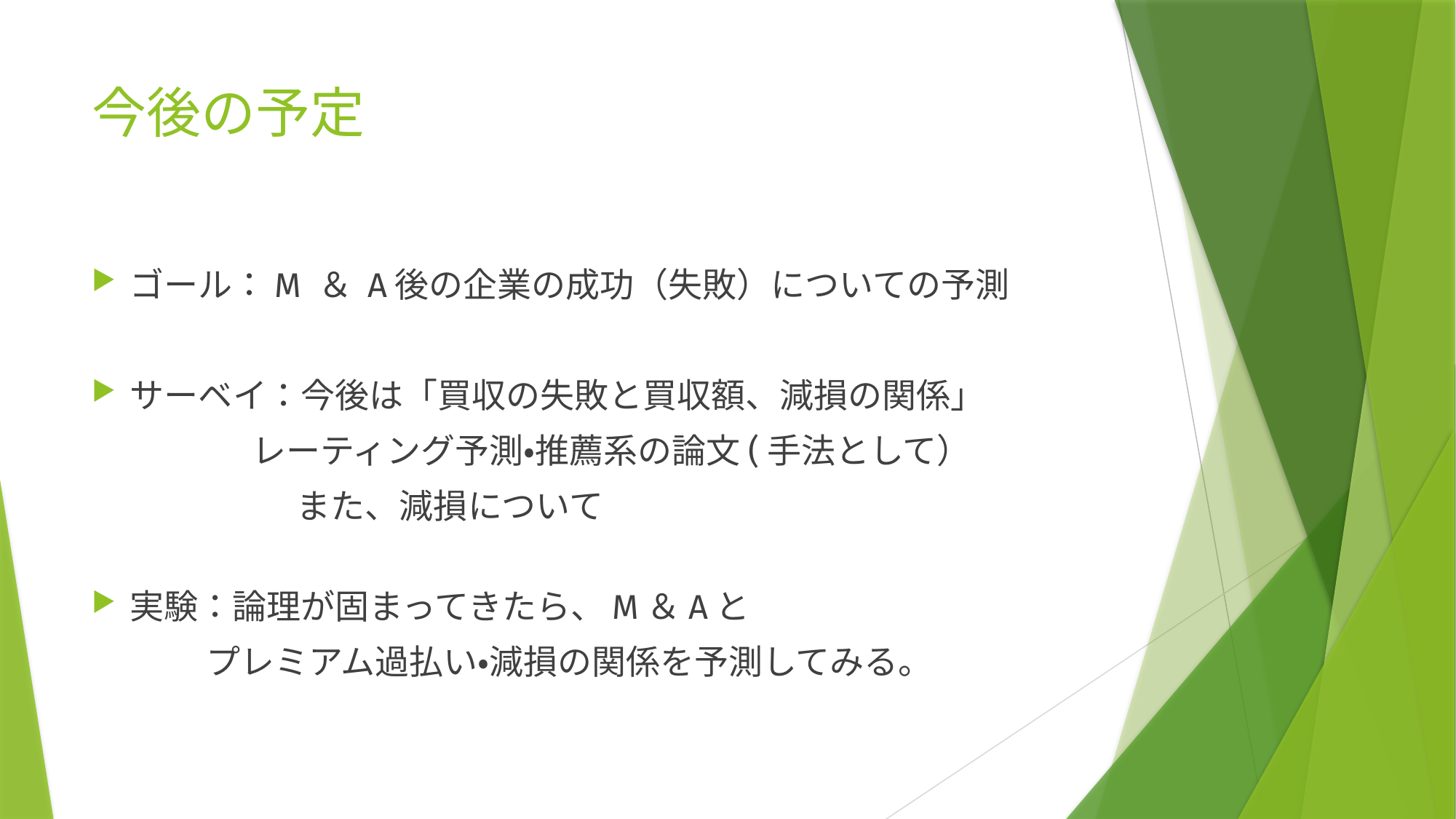

# 今後の予定
ゴール：M ＆ A後の企業の成功（失敗）についての予測

サーベイ：今後は「買収の失敗と買収額、減損の関係」
                    レーティング予測・推薦系の論文(手法として）
　　　　　　また、減損について

実験：論理が固まってきたら、M＆Aと
              プレミアム過払い・減損の関係を予測してみる。